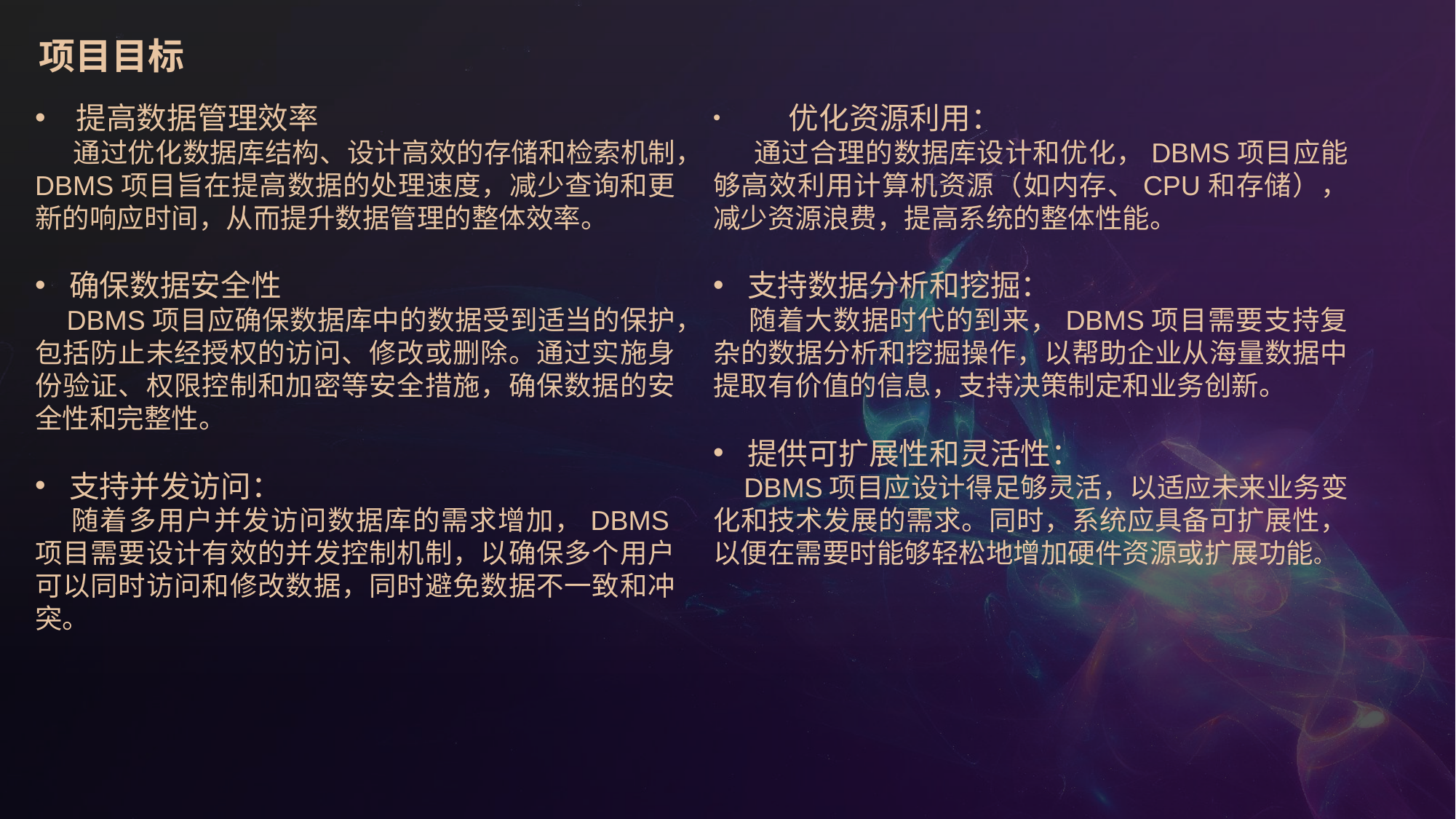

项目目标
提高数据管理效率
     通过优化数据库结构、设计高效的存储和检索机制，DBMS项目旨在提高数据的处理速度，减少查询和更新的响应时间，从而提升数据管理的整体效率。

确保数据安全性
    DBMS项目应确保数据库中的数据受到适当的保护，包括防止未经授权的访问、修改或删除。通过实施身份验证、权限控制和加密等安全措施，确保数据的安全性和完整性。

支持并发访问：
    随着多用户并发访问数据库的需求增加，DBMS项目需要设计有效的并发控制机制，以确保多个用户可以同时访问和修改数据，同时避免数据不一致和冲突。

       优化资源利用：
     通过合理的数据库设计和优化，DBMS项目应能够高效利用计算机资源（如内存、CPU和存储），减少资源浪费，提高系统的整体性能。

支持数据分析和挖掘：
    随着大数据时代的到来，DBMS项目需要支持复杂的数据分析和挖掘操作，以帮助企业从海量数据中提取有价值的信息，支持决策制定和业务创新。

提供可扩展性和灵活性：
    DBMS项目应设计得足够灵活，以适应未来业务变化和技术发展的需求。同时，系统应具备可扩展性，以便在需要时能够轻松地增加硬件资源或扩展功能。